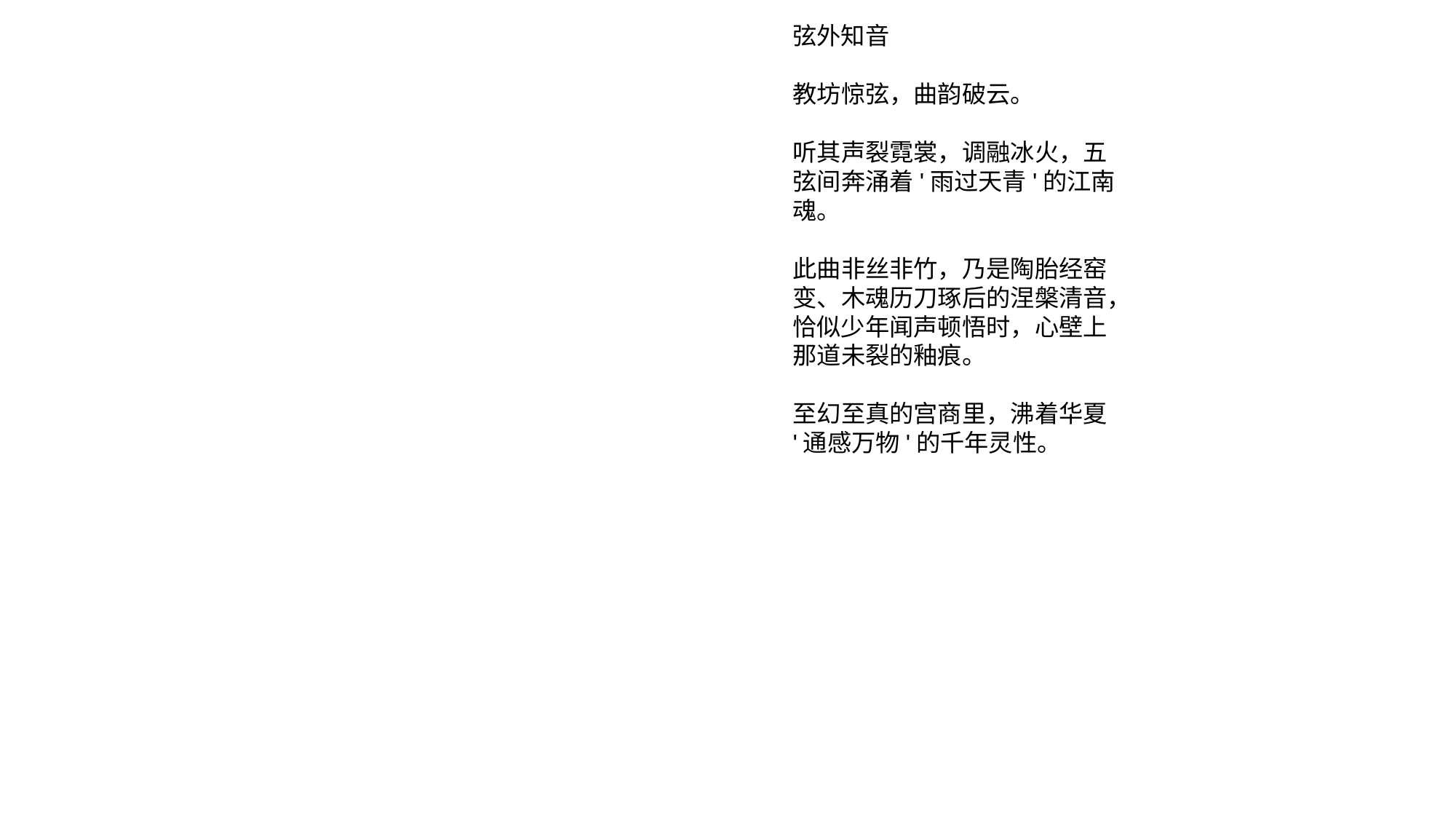

弦外知音

教坊惊弦，曲韵破云。

听其声裂霓裳，调融冰火，五弦间奔涌着'雨过天青'的江南魂。

此曲非丝非竹，乃是陶胎经窑变、木魂历刀琢后的涅槃清音，恰似少年闻声顿悟时，心壁上那道未裂的釉痕。

至幻至真的宫商里，沸着华夏
'通感万物'的千年灵性。